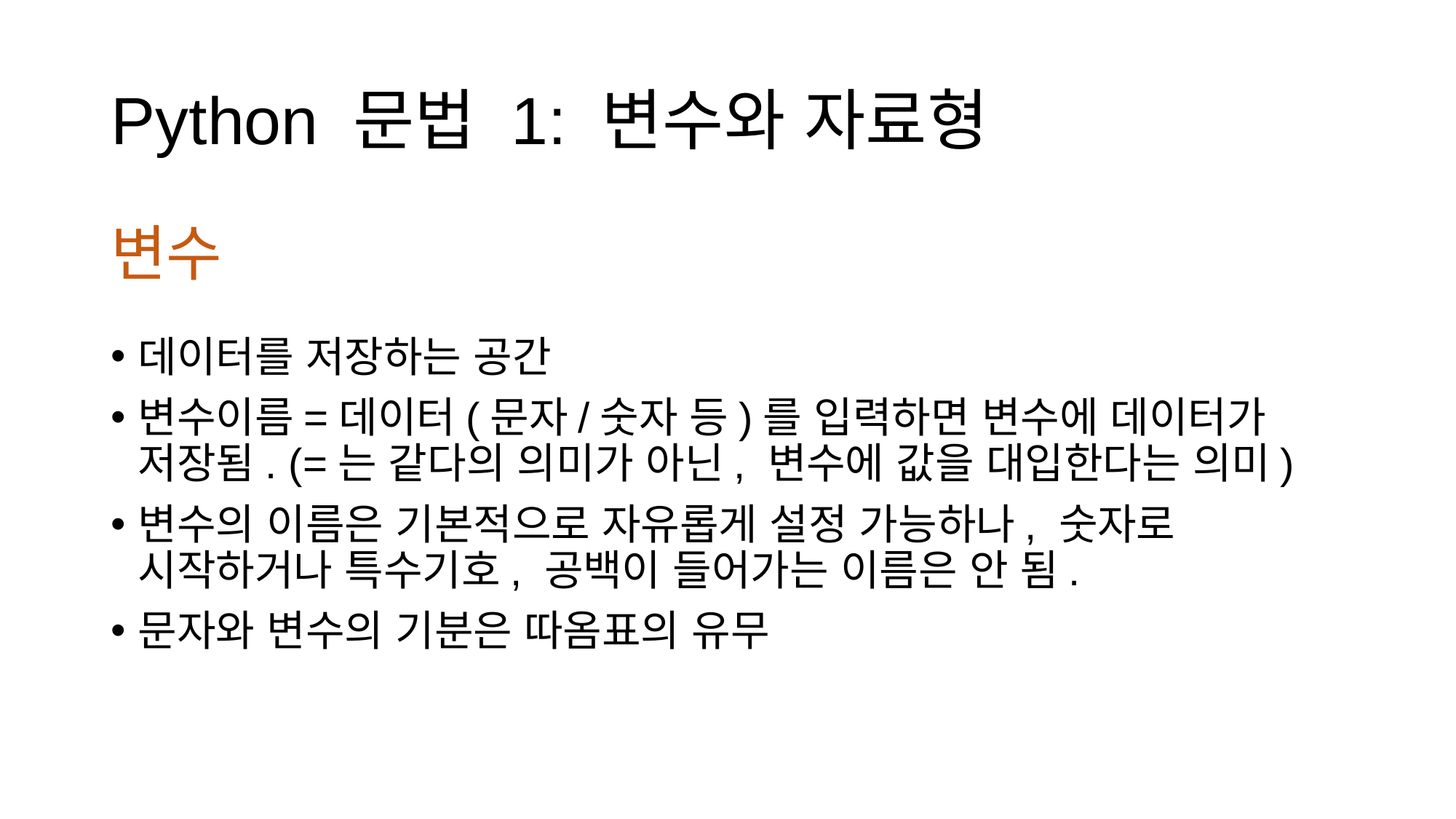

# Python 문법 1: 변수와 자료형
변수

데이터를 저장하는 공간
변수이름=데이터(문자/숫자 등)를 입력하면 변수에 데이터가 저장됨. (=는 같다의 의미가 아닌, 변수에 값을 대입한다는 의미)
변수의 이름은 기본적으로 자유롭게 설정 가능하나, 숫자로 시작하거나 특수기호, 공백이 들어가는 이름은 안 됨.
문자와 변수의 기분은 따옴표의 유무